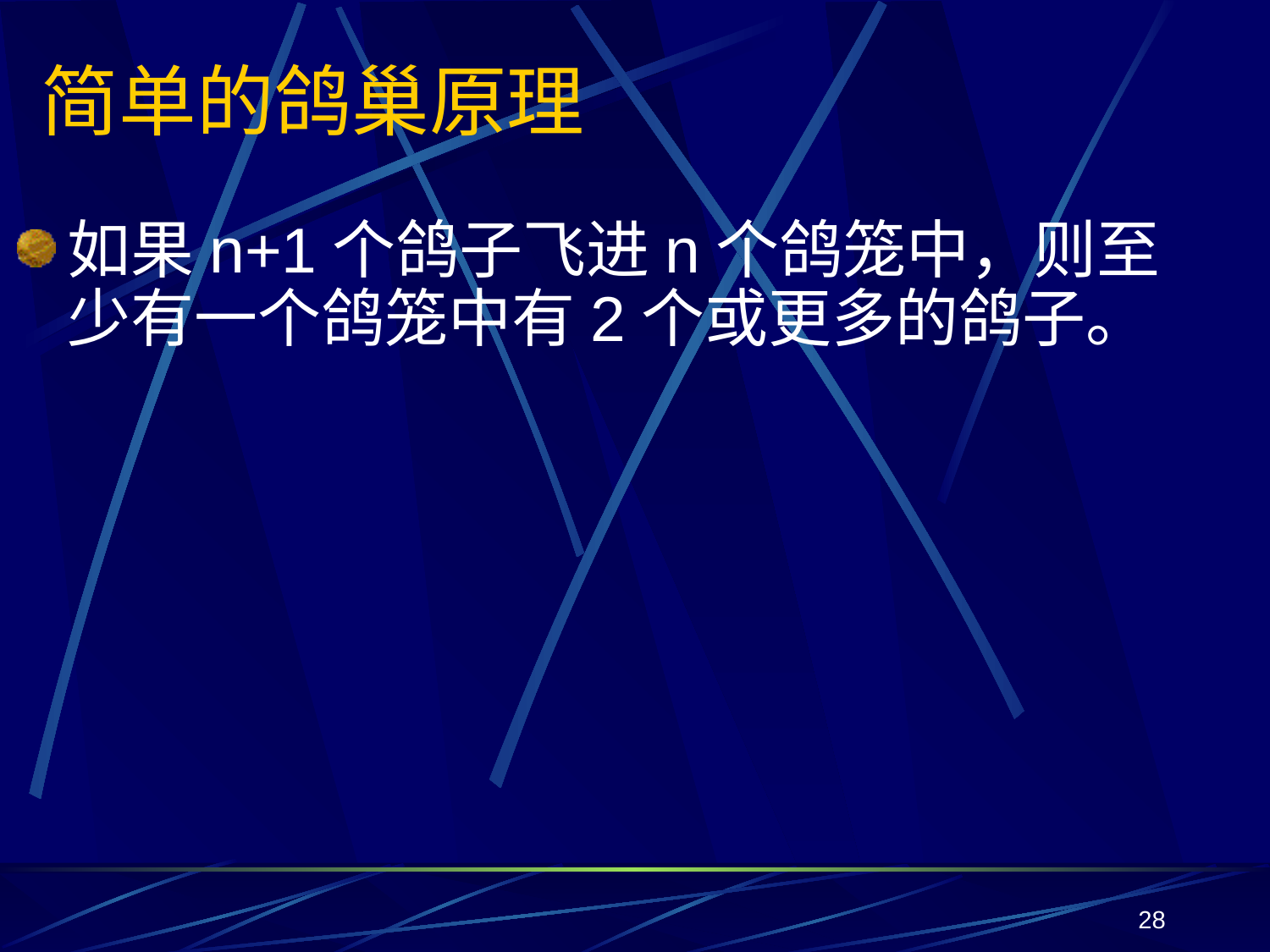

# 简单的鸽巢原理
如果n+1个鸽子飞进n个鸽笼中，则至少有一个鸽笼中有2个或更多的鸽子。
28